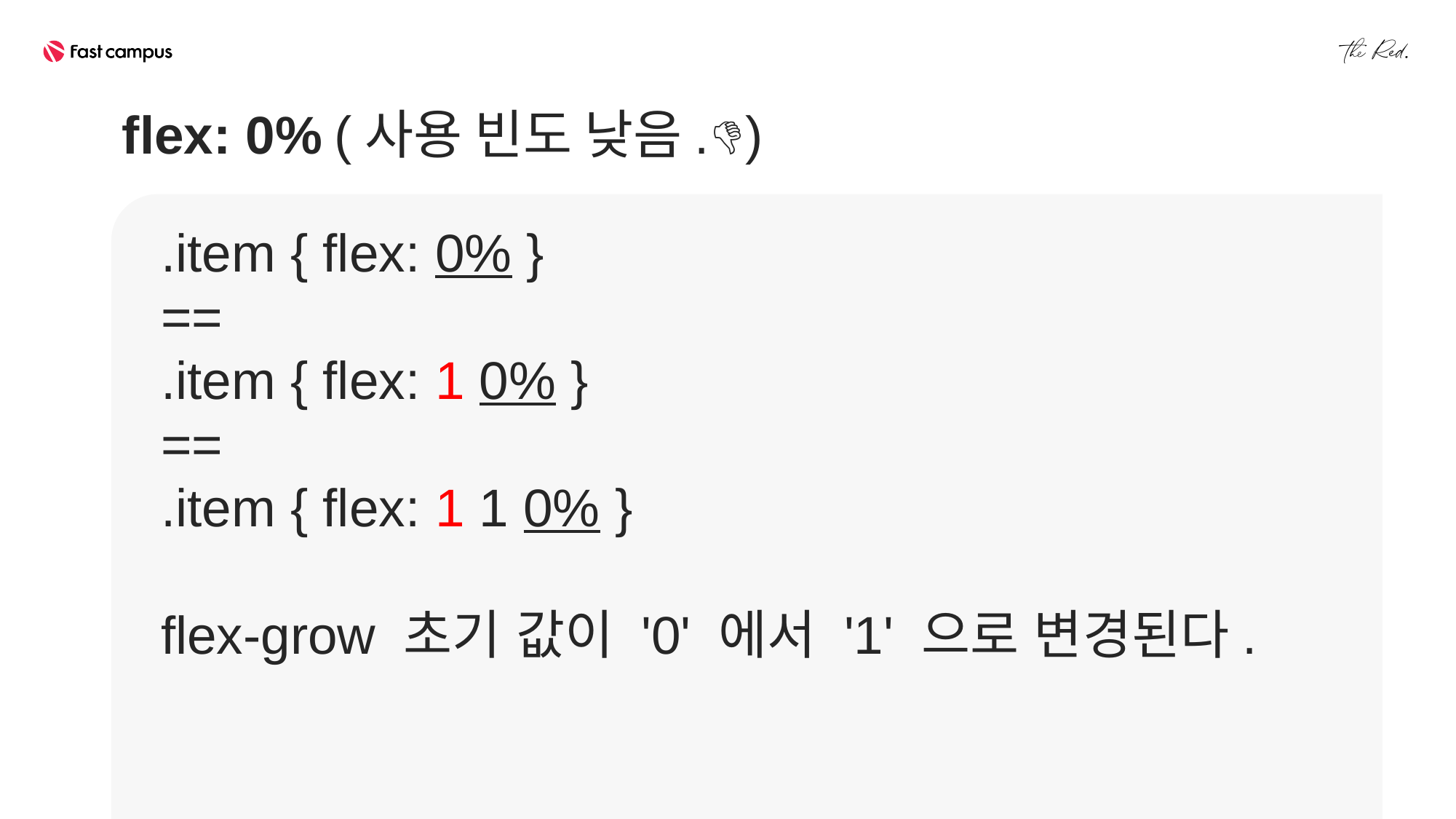

flex: 0% (사용 빈도 낮음.👎)
.item { flex: 0% }
==
.item { flex: 1 0% }
==
.item { flex: 1 1 0% }

flex-grow 초기 값이 '0' 에서 '1' 으로 변경된다.